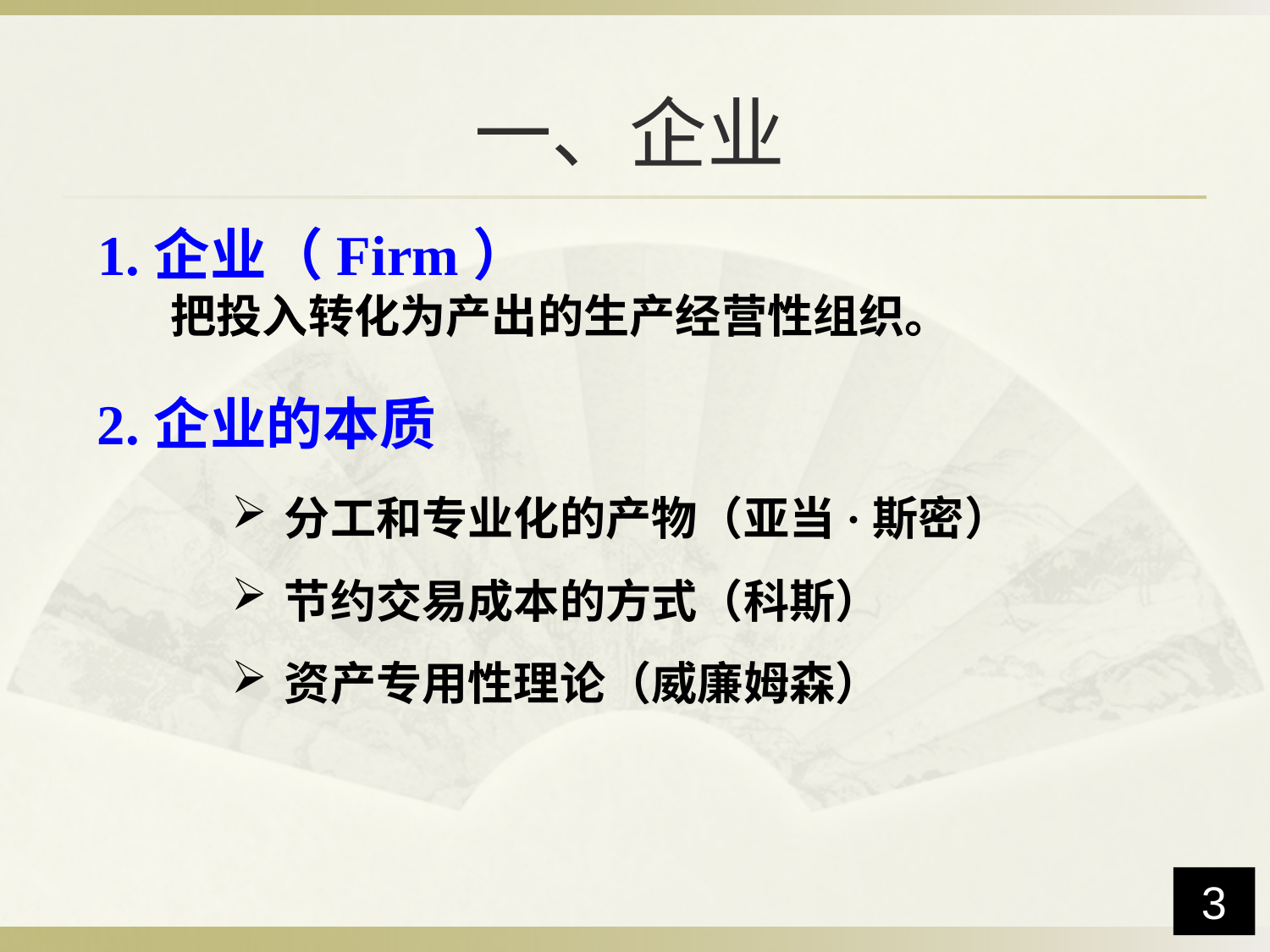

# 一、企业
1.企业（Firm）
        把投入转化为产出的生产经营性组织。
2.企业的本质
分工和专业化的产物（亚当·斯密）
节约交易成本的方式（科斯）
资产专用性理论（威廉姆森）
3